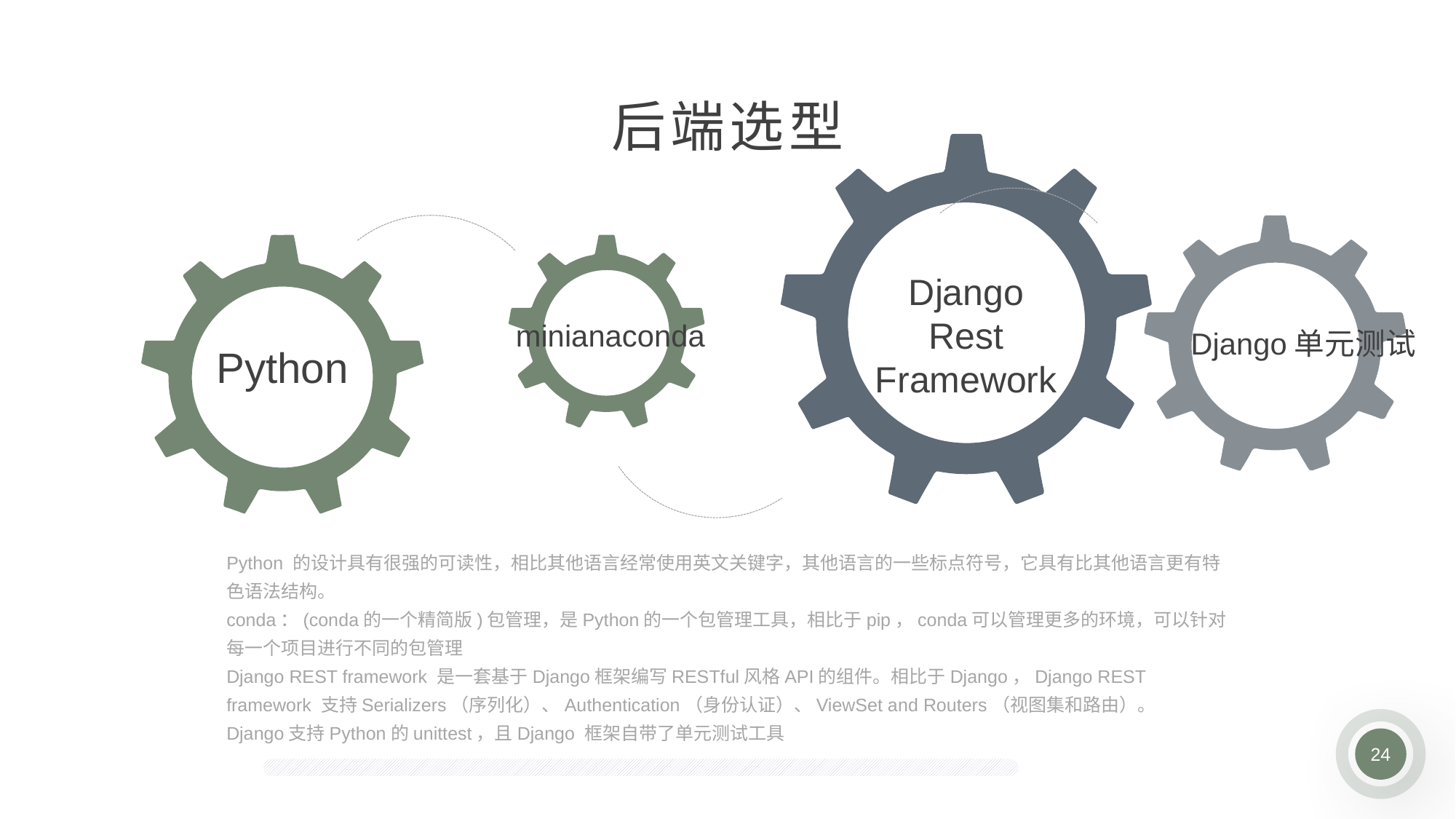

后端选型

Django
Rest Framework

minianaconda
Django单元测试
Python
Python 的设计具有很强的可读性，相比其他语言经常使用英文关键字，其他语言的一些标点符号，它具有比其他语言更有特色语法结构。
conda：(conda的一个精简版)包管理，是Python的一个包管理工具，相比于pip，conda可以管理更多的环境，可以针对每一个项目进行不同的包管理
Django REST framework 是一套基于Django框架编写RESTful风格API的组件。相比于Django，Django REST framework 支持Serializers（序列化）、Authentication（身份认证）、ViewSet and Routers（视图集和路由）。
Django支持Python的unittest，且Django 框架自带了单元测试工具

24